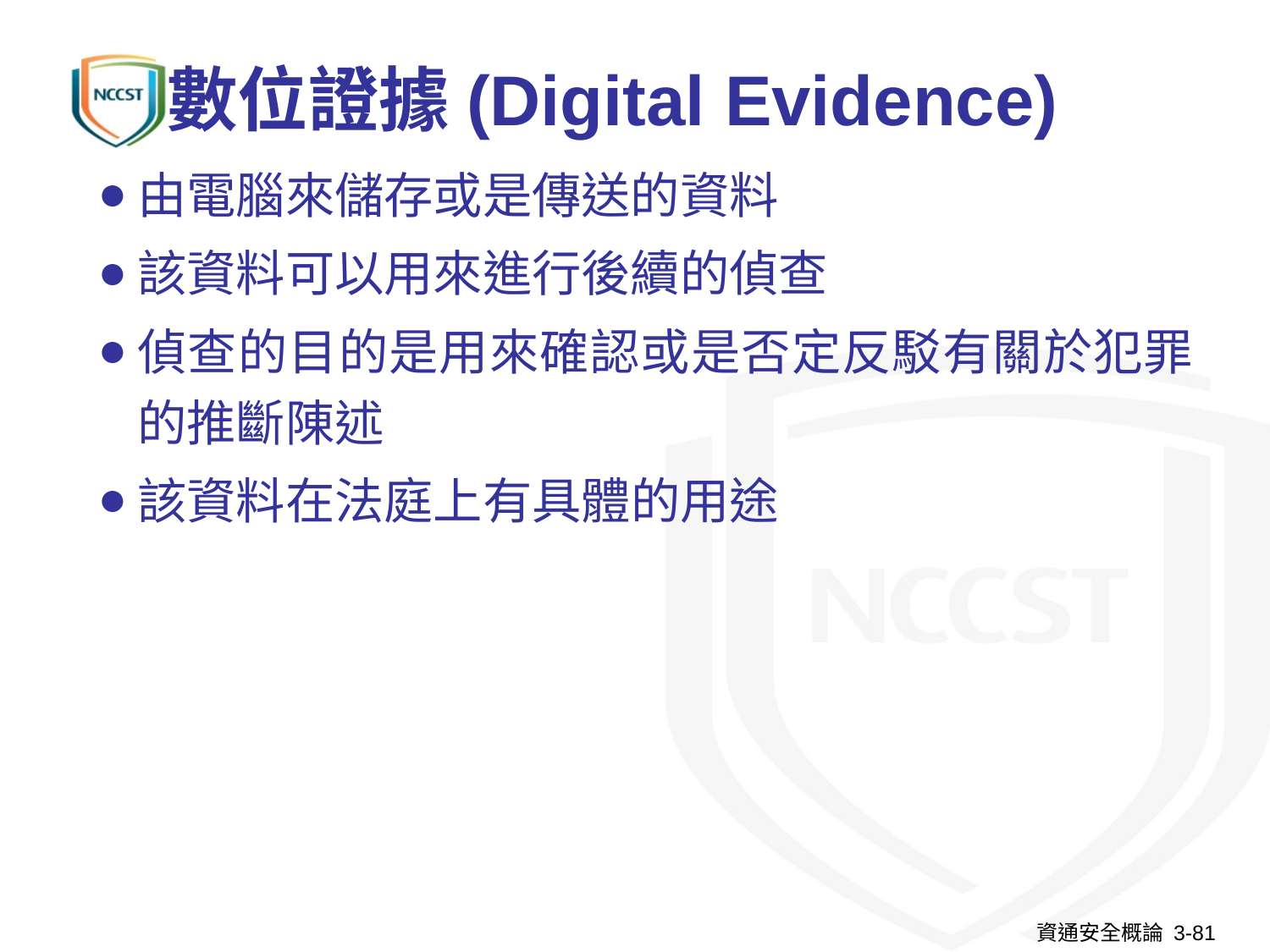

# 數位證據(Digital Evidence)
由電腦來儲存或是傳送的資料
該資料可以用來進行後續的偵查
偵查的目的是用來確認或是否定反駁有關於犯罪的推斷陳述
該資料在法庭上有具體的用途